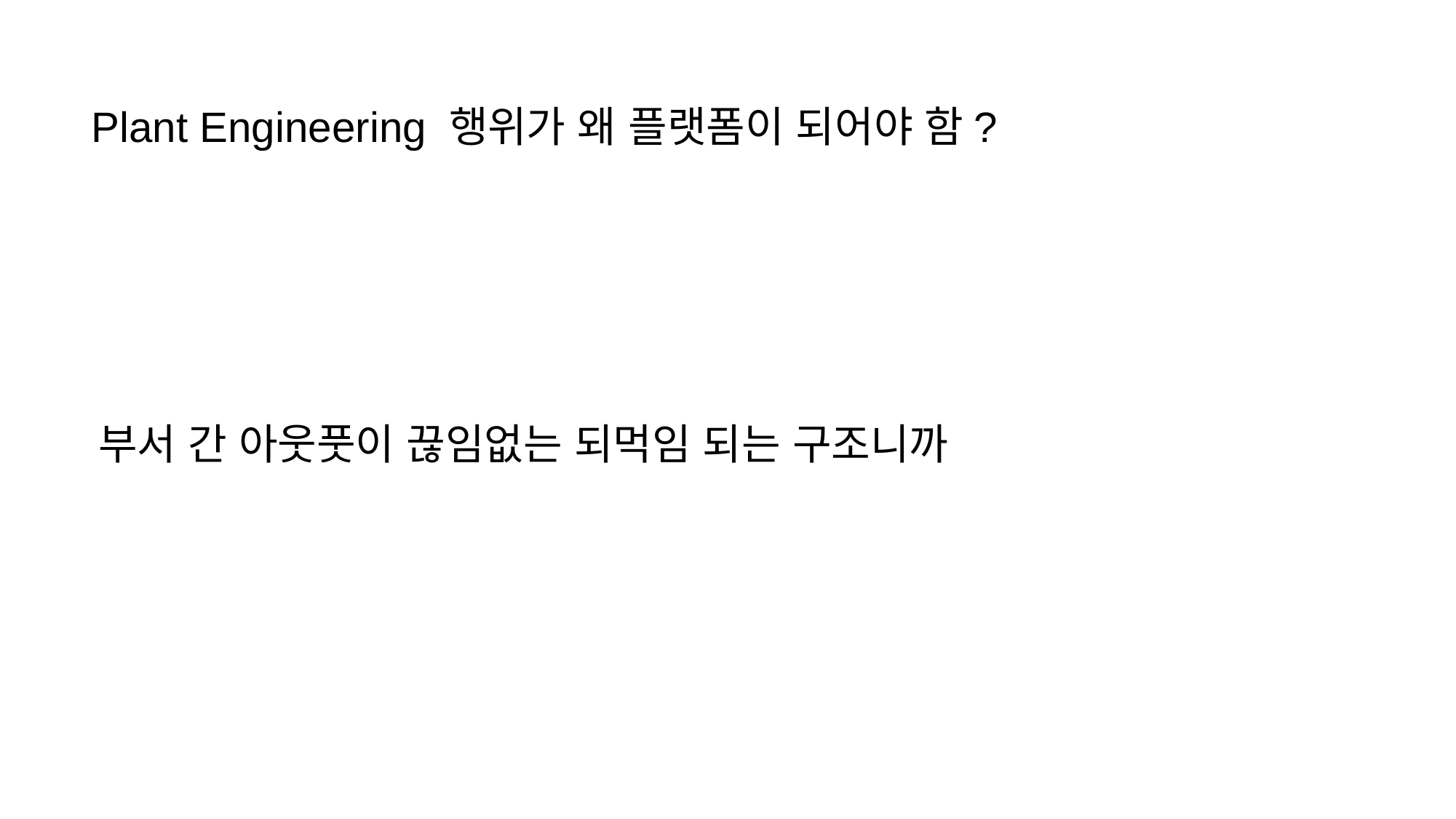

Plant Engineering 행위가 왜 플랫폼이 되어야 함?
부서 간 아웃풋이 끊임없는 되먹임 되는 구조니까